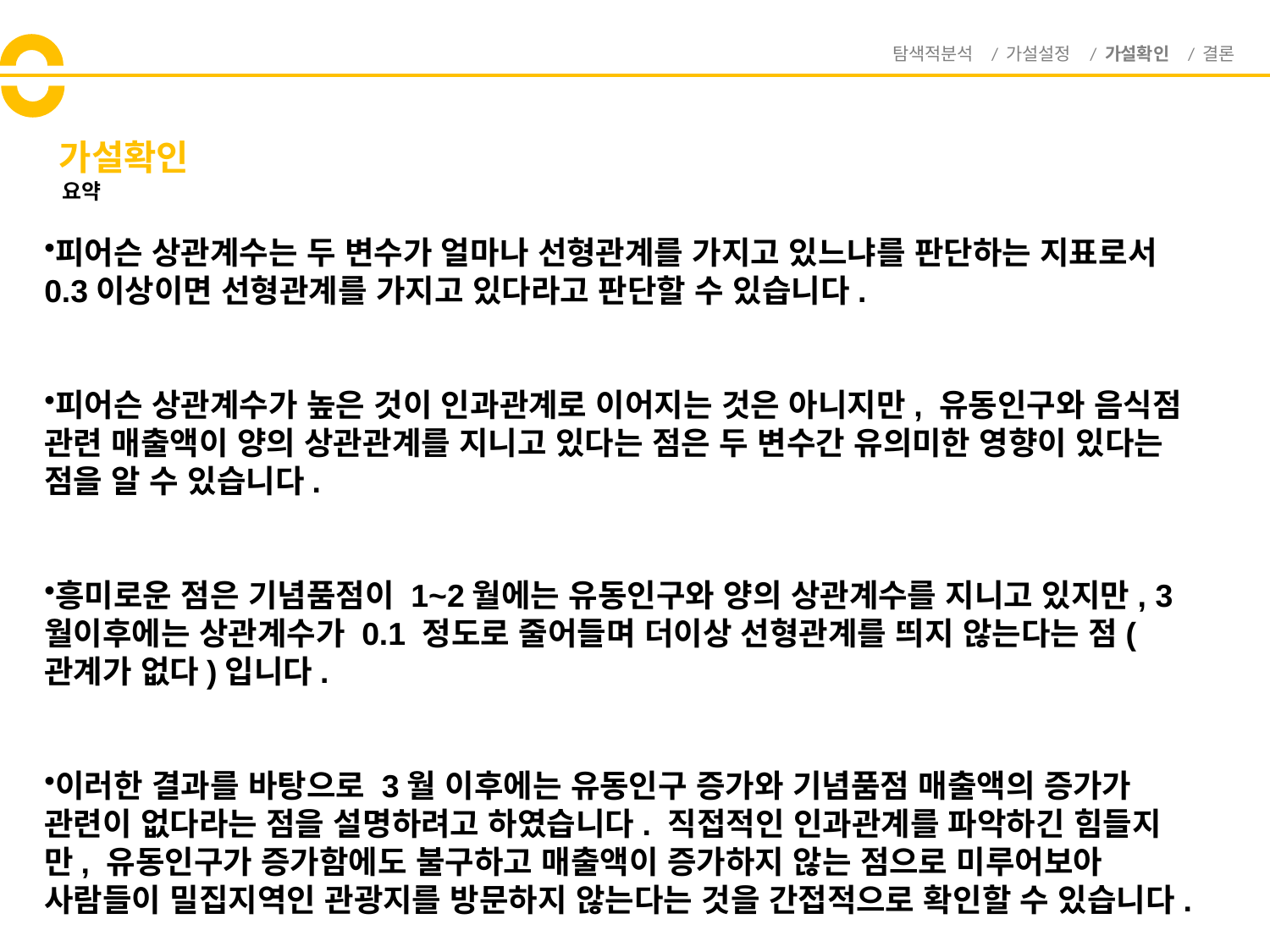

탐색적분석   / 가설설정   / 가설확인   / 결론

# 가설확인
요약

피어슨 상관계수는 두 변수가 얼마나 선형관계를 가지고 있느냐를 판단하는 지표로서 0.3이상이면 선형관계를 가지고 있다라고 판단할 수 있습니다.
피어슨 상관계수가 높은 것이 인과관계로 이어지는 것은 아니지만, 유동인구와 음식점 관련 매출액이 양의 상관관계를 지니고 있다는 점은 두 변수간 유의미한 영향이 있다는 점을 알 수 있습니다.
흥미로운 점은 기념품점이 1~2월에는 유동인구와 양의 상관계수를 지니고 있지만, 3월이후에는 상관계수가 0.1 정도로 줄어들며 더이상 선형관계를 띄지 않는다는 점(관계가 없다)입니다.
이러한 결과를 바탕으로 3월 이후에는 유동인구 증가와 기념품점 매출액의 증가가 관련이 없다라는 점을 설명하려고 하였습니다. 직접적인 인과관계를 파악하긴 힘들지만, 유동인구가 증가함에도 불구하고 매출액이 증가하지 않는 점으로 미루어보아 사람들이 밀집지역인 관광지를 방문하지 않는다는 것을 간접적으로 확인할 수 있습니다.